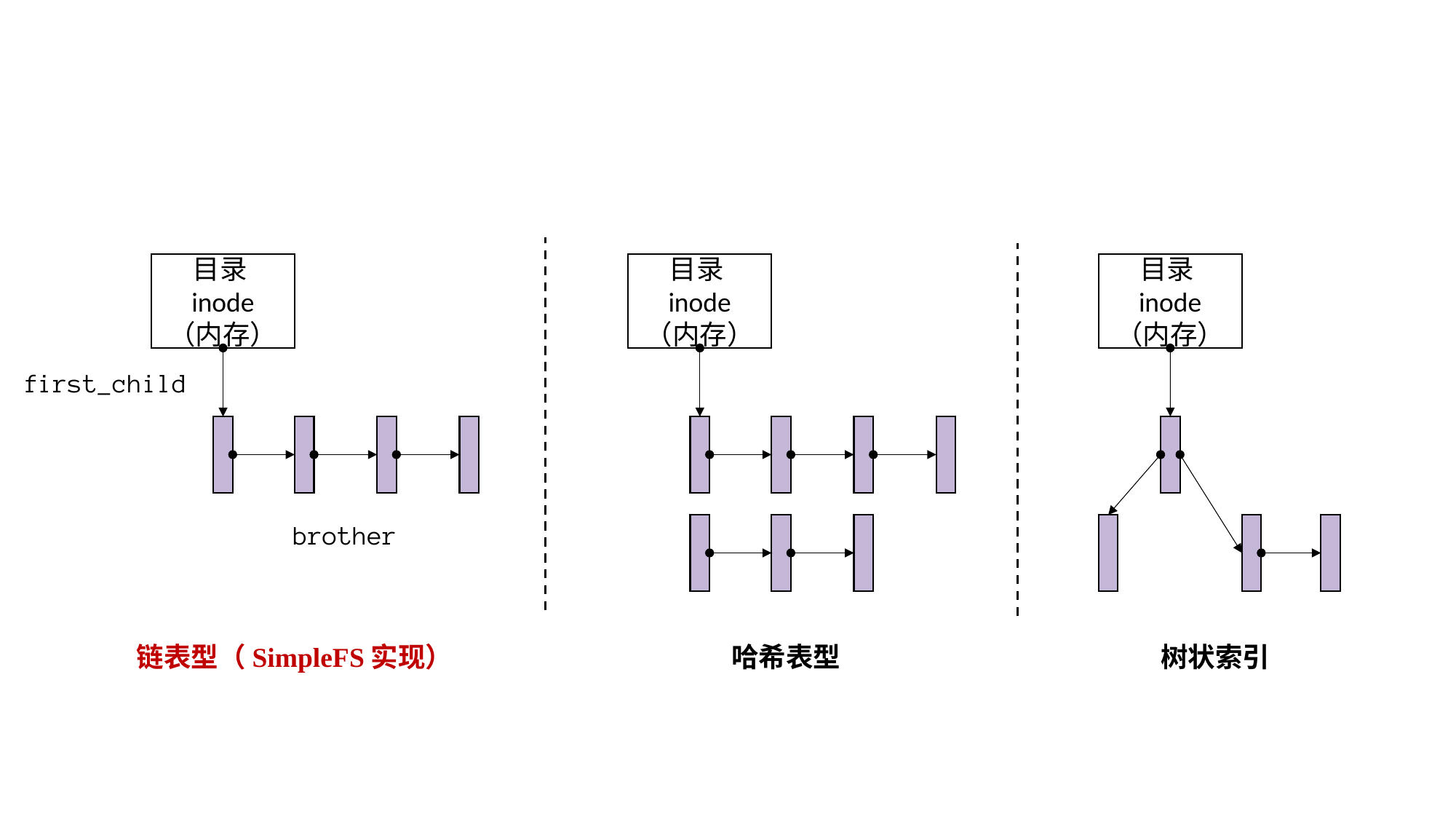

目录inode
（内存）
first_child

brother
目录inode
（内存）
目录inode
（内存）

链表型（SimpleFS实现）
哈希表型
树状索引